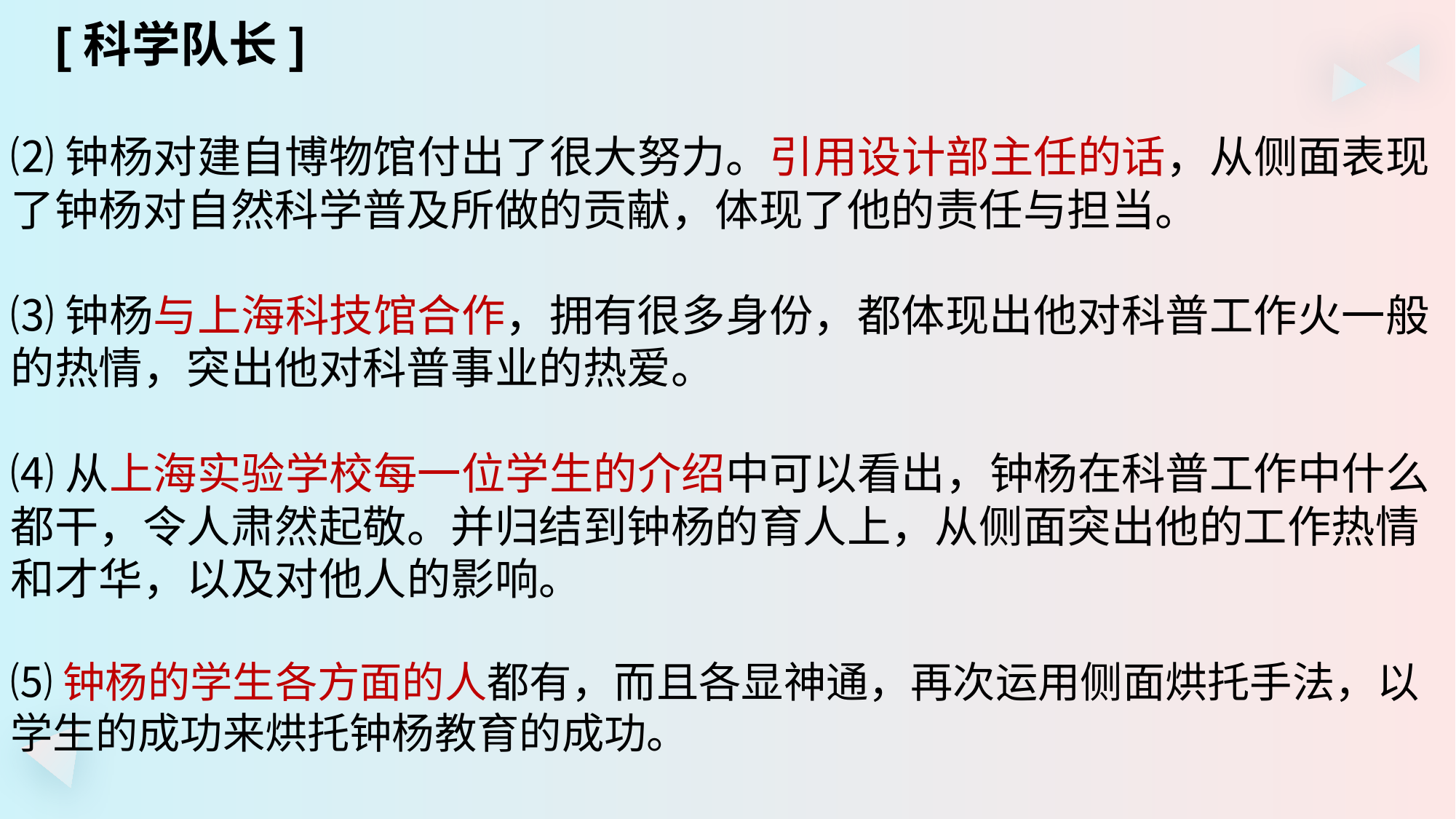

[科学队长]

⑵钟杨对建自博物馆付出了很大努力。引用设计部主任的话，从侧面表现了钟杨对自然科学普及所做的贡献，体现了他的责任与担当。

⑶钟杨与上海科技馆合作，拥有很多身份，都体现出他对科普工作火一般的热情，突出他对科普事业的热爱。

⑷从上海实验学校每一位学生的介绍中可以看出，钟杨在科普工作中什么都干，令人肃然起敬。并归结到钟杨的育人上，从侧面突出他的工作热情和才华，以及对他人的影响。

⑸钟杨的学生各方面的人都有，而且各显神通，再次运用侧面烘托手法，以学生的成功来烘托钟杨教育的成功。